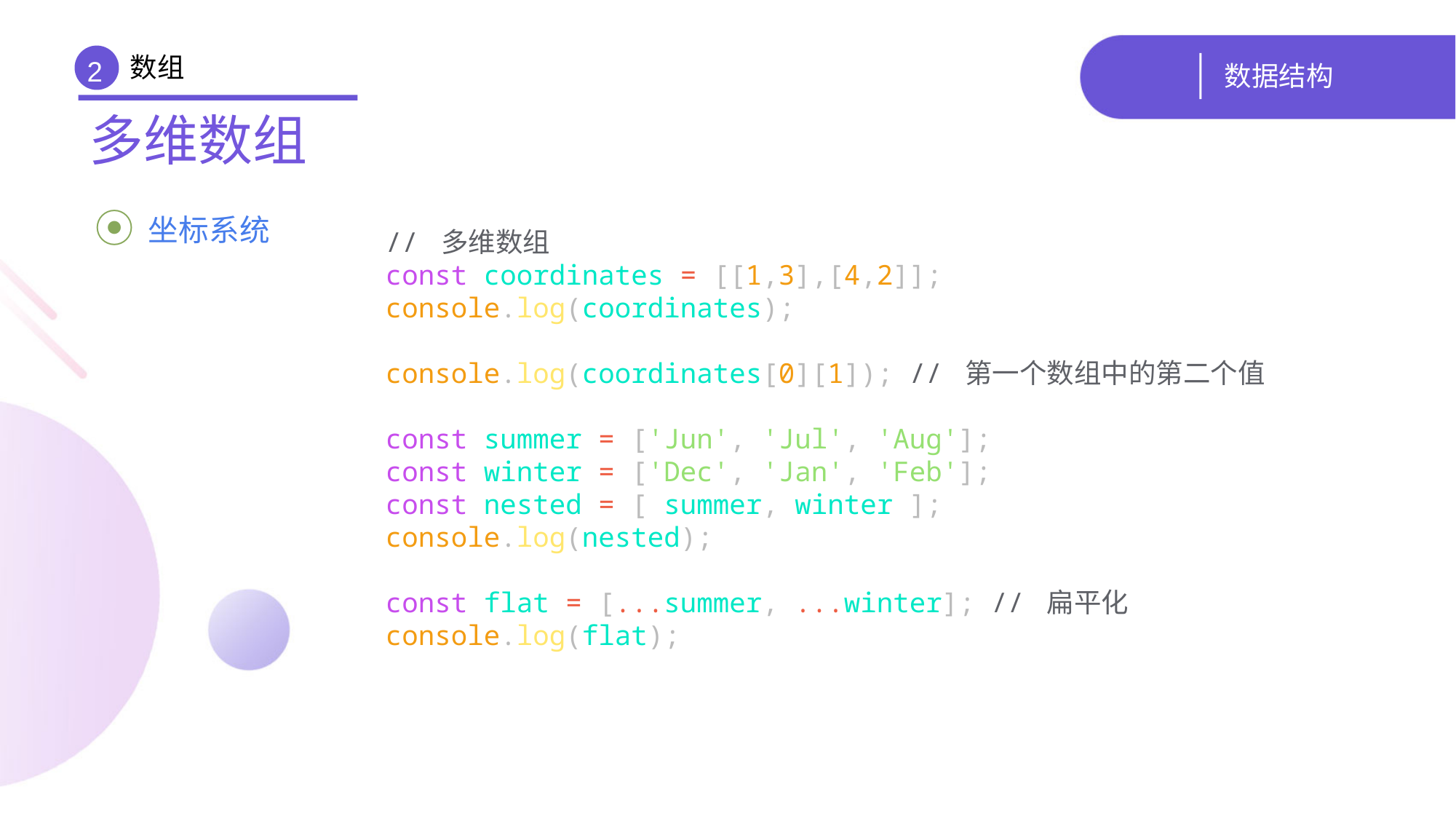

数组
# 数据结构
2
多维数组
 坐标系统
// 多维数组
const coordinates = [[1,3],[4,2]];
console.log(coordinates);
console.log(coordinates[0][1]); // 第一个数组中的第二个值
const summer = ['Jun', 'Jul', 'Aug'];
const winter = ['Dec', 'Jan', 'Feb'];
const nested = [ summer, winter ];
console.log(nested);
const flat = [...summer, ...winter]; // 扁平化
console.log(flat);